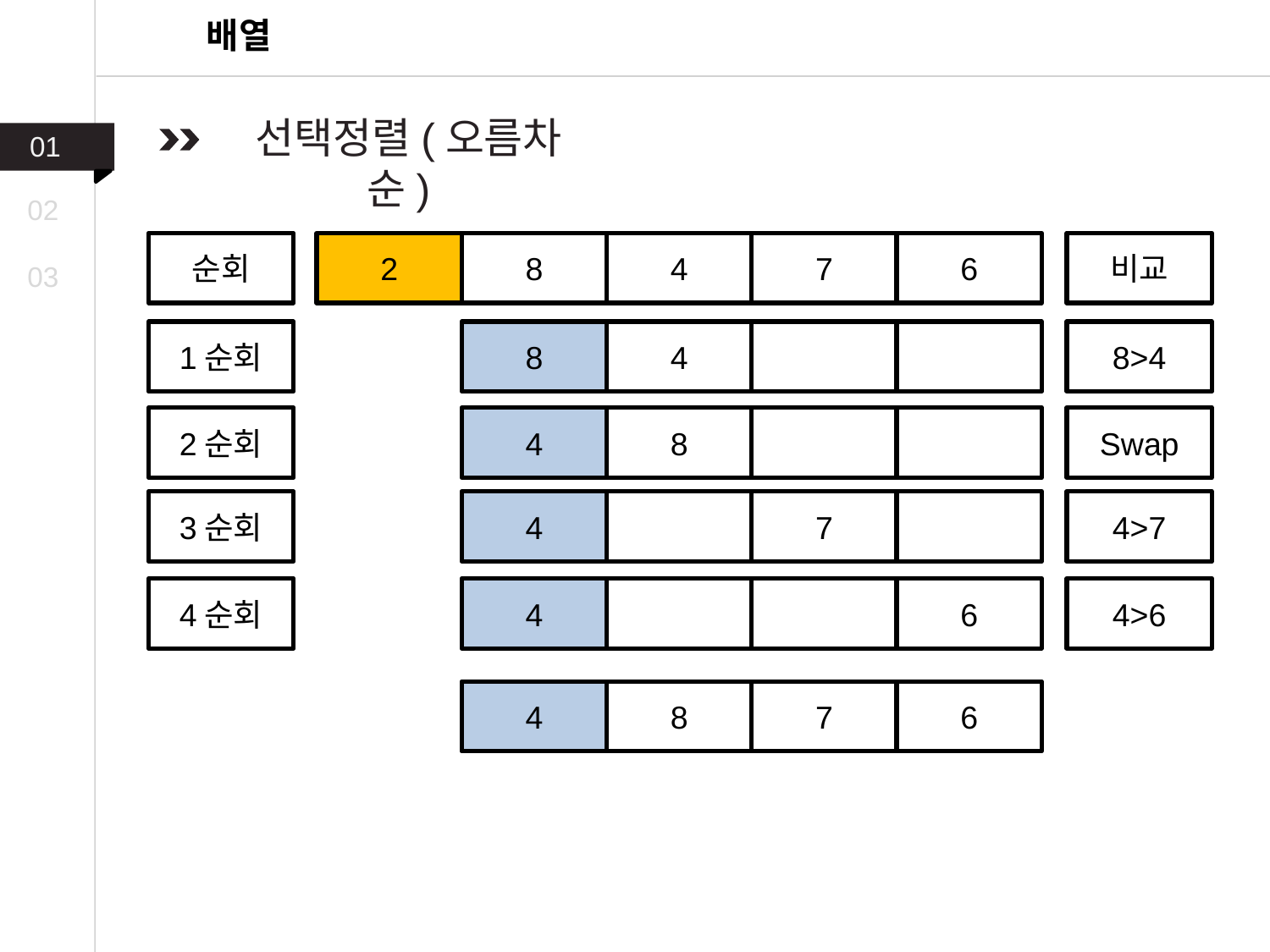

배열
 선택정렬(오름차순)
01

02
순회
2
8
4
7
6
비교
03
1순회
8
4

8>4
2순회
4
8

Swap
3순회
4

7

4>7
4순회
4

6
4>6
4
8
7
6